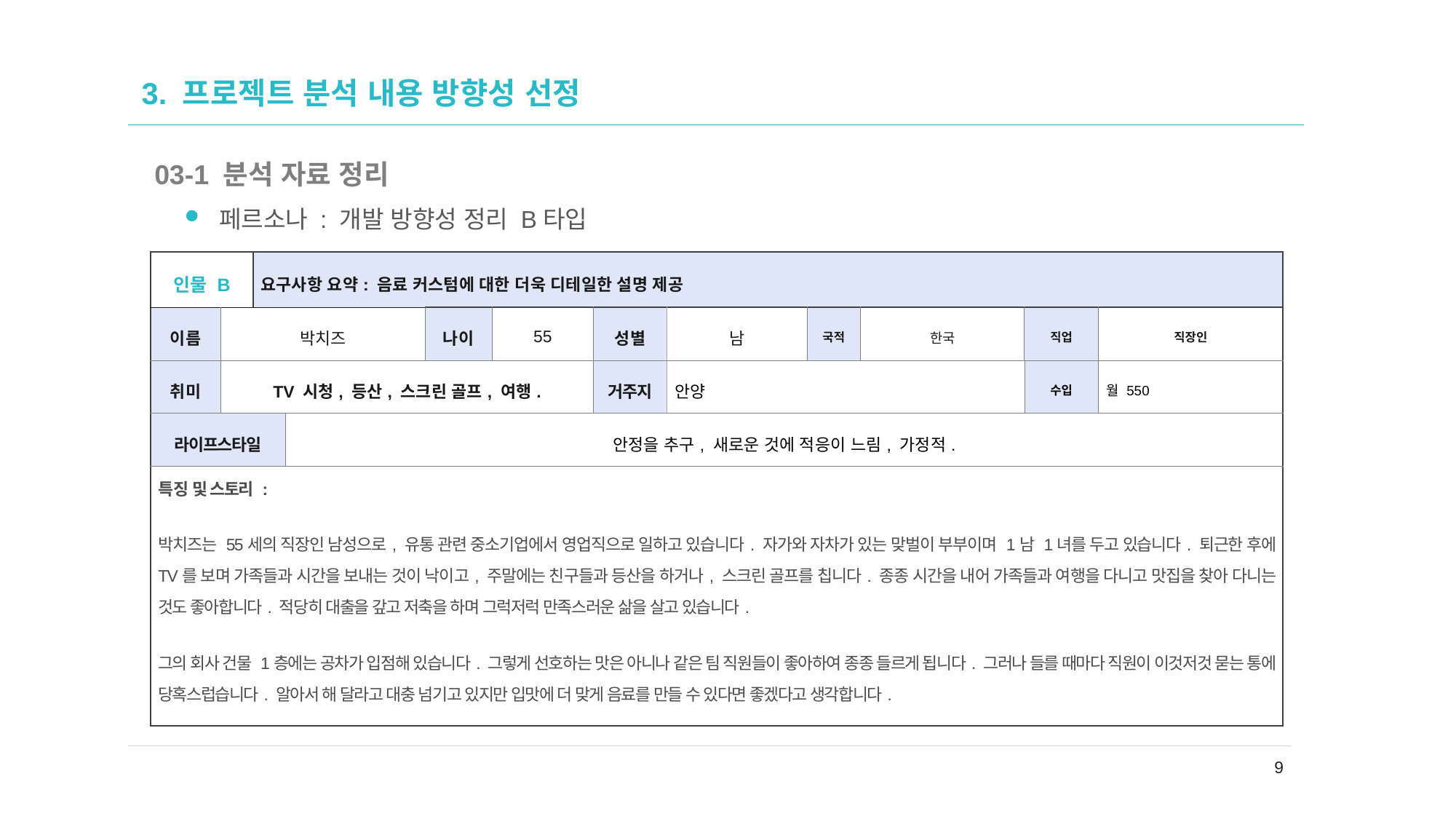

02
# 3. 프로젝트 분석 내용 방향성 선정
03-1 분석 자료 정리
페르소나 : 개발 방향성 정리 B타입
| 인물 B |  | 요구사항 요약: 음료 커스텀에 대한 더욱 디테일한 설명 제공 |  |  |  |  |  |  |  |  |  |
| --- | --- | --- | --- | --- | --- | --- | --- | --- | --- | --- | --- |
| 이름 | 박치즈 |  |  | 나이 | 55 | 성별 | 남 | 국적 | 한국 | 직업 | 직장인 |
| 취미 | TV 시청, 등산, 스크린 골프, 여행. |  |  |  |  | 거주지 | 안양 |  |  | 수입 | 월 550 |
| 라이프스타일 |  |  | 안정을 추구, 새로운 것에 적응이 느림, 가정적. |  |  |  |  |  |  |  |  |
| 특징 및 스토리 : 박치즈는 55세의 직장인 남성으로, 유통 관련 중소기업에서 영업직으로 일하고 있습니다. 자가와 자차가 있는 맞벌이 부부이며 1남 1녀를 두고 있습니다. 퇴근한 후에 TV를 보며 가족들과 시간을 보내는 것이 낙이고, 주말에는 친구들과 등산을 하거나, 스크린 골프를 칩니다. 종종 시간을 내어 가족들과 여행을 다니고 맛집을 찾아 다니는 것도 좋아합니다. 적당히 대출을 갚고 저축을 하며 그럭저럭 만족스러운 삶을 살고 있습니다. 그의 회사 건물 1층에는 공차가 입점해 있습니다. 그렇게 선호하는 맛은 아니나 같은 팀 직원들이 좋아하여 종종 들르게 됩니다. 그러나 들를 때마다 직원이 이것저것 묻는 통에 당혹스럽습니다. 알아서 해 달라고 대충 넘기고 있지만 입맛에 더 맞게 음료를 만들 수 있다면 좋겠다고 생각합니다. |  |  |  |  |  |  |  |  |  |  |  |
9